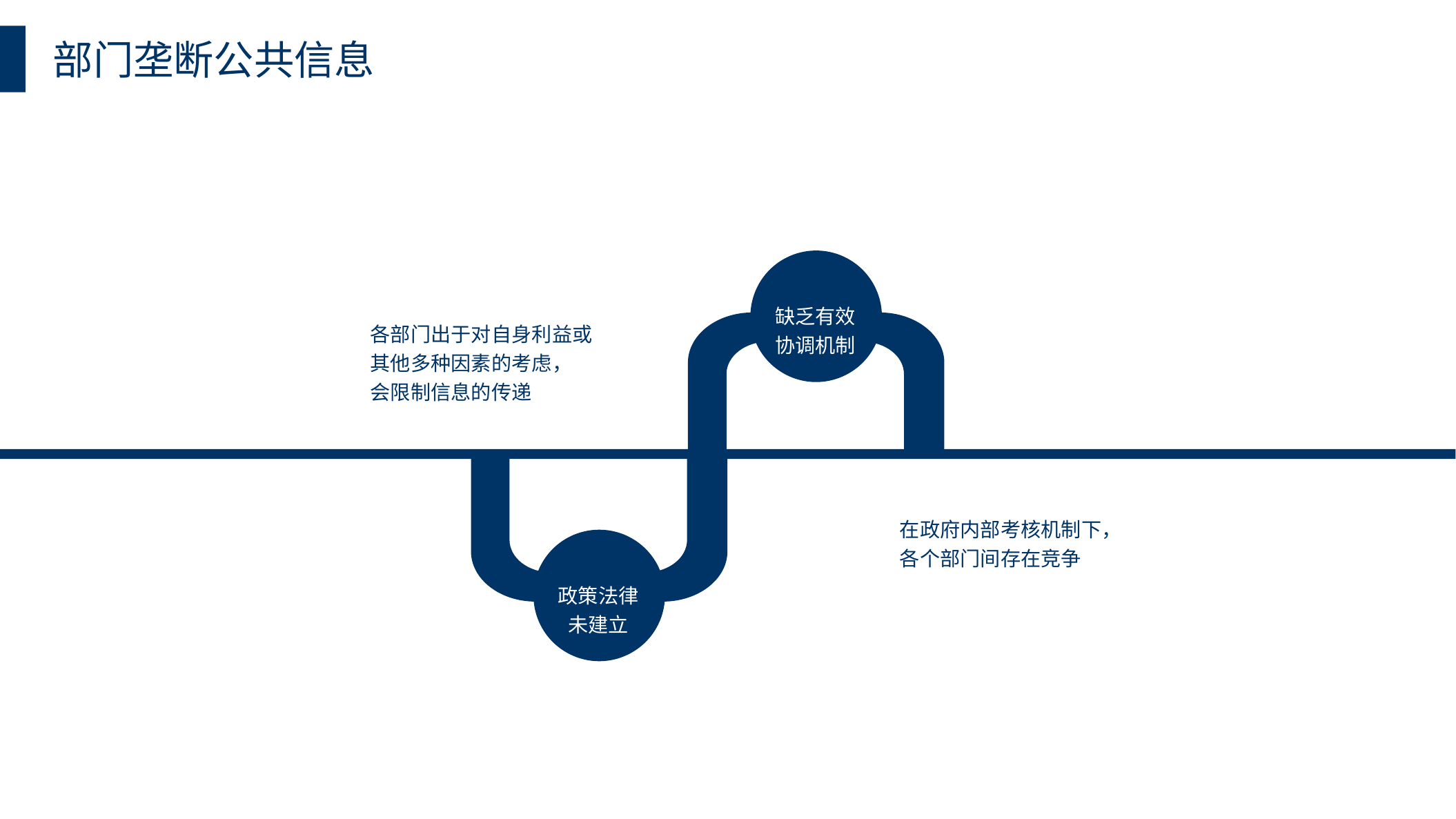

部门垄断公共信息

缺乏有效协调机制
各部门出于对自身利益或
其他多种因素的考虑，
会限制信息的传递

在政府内部考核机制下，
各个部门间存在竞争

政策法律未建立